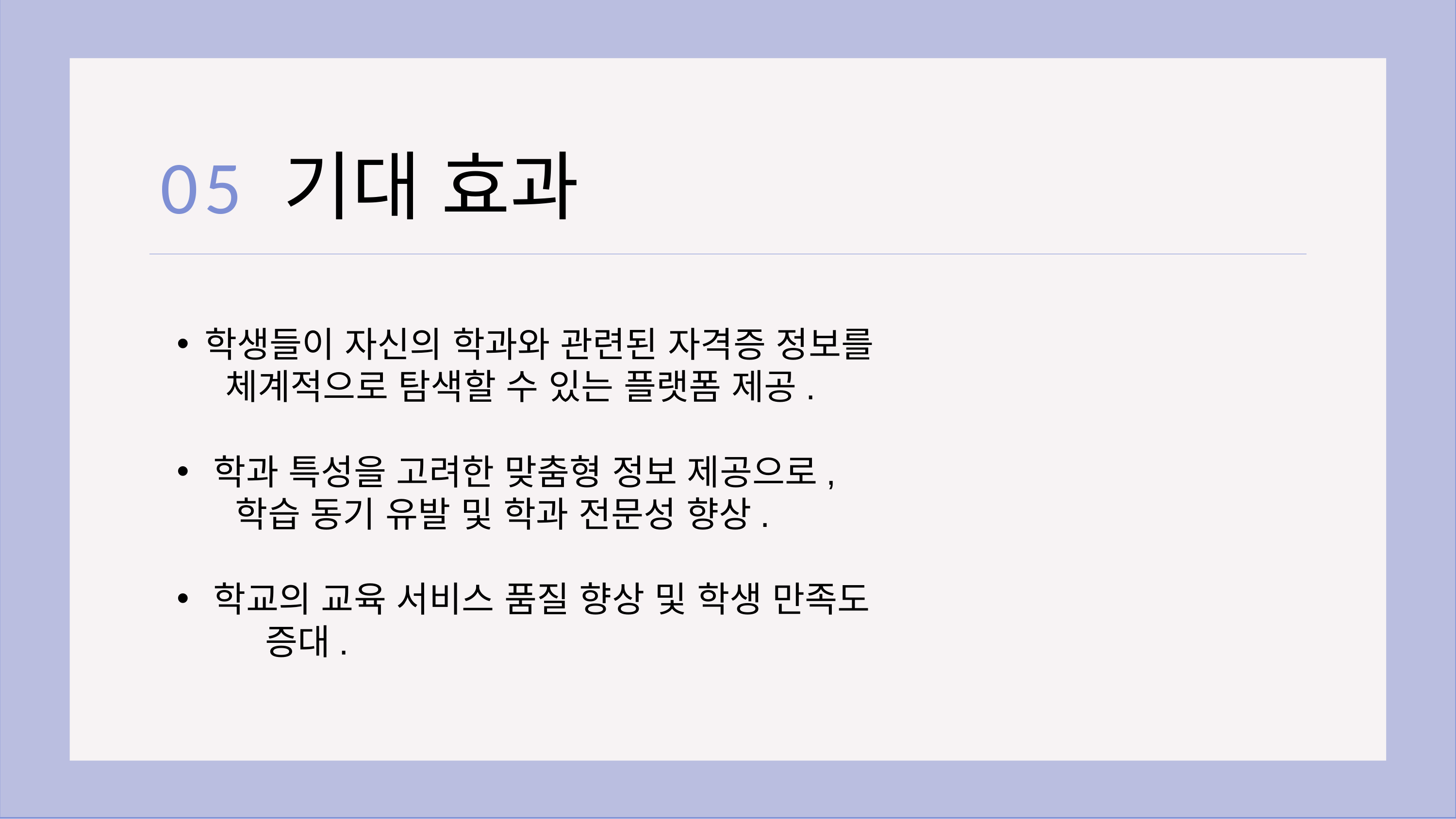

# 05 기대 효과

학생들이 자신의 학과와 관련된 자격증 정보를
    체계적으로 탐색할 수 있는 플랫폼 제공.

학과 특성을 고려한 맞춤형 정보 제공으로,
     학습 동기 유발 및 학과 전문성 향상.

학교의 교육 서비스 품질 향상 및 학생 만족도
        증대.